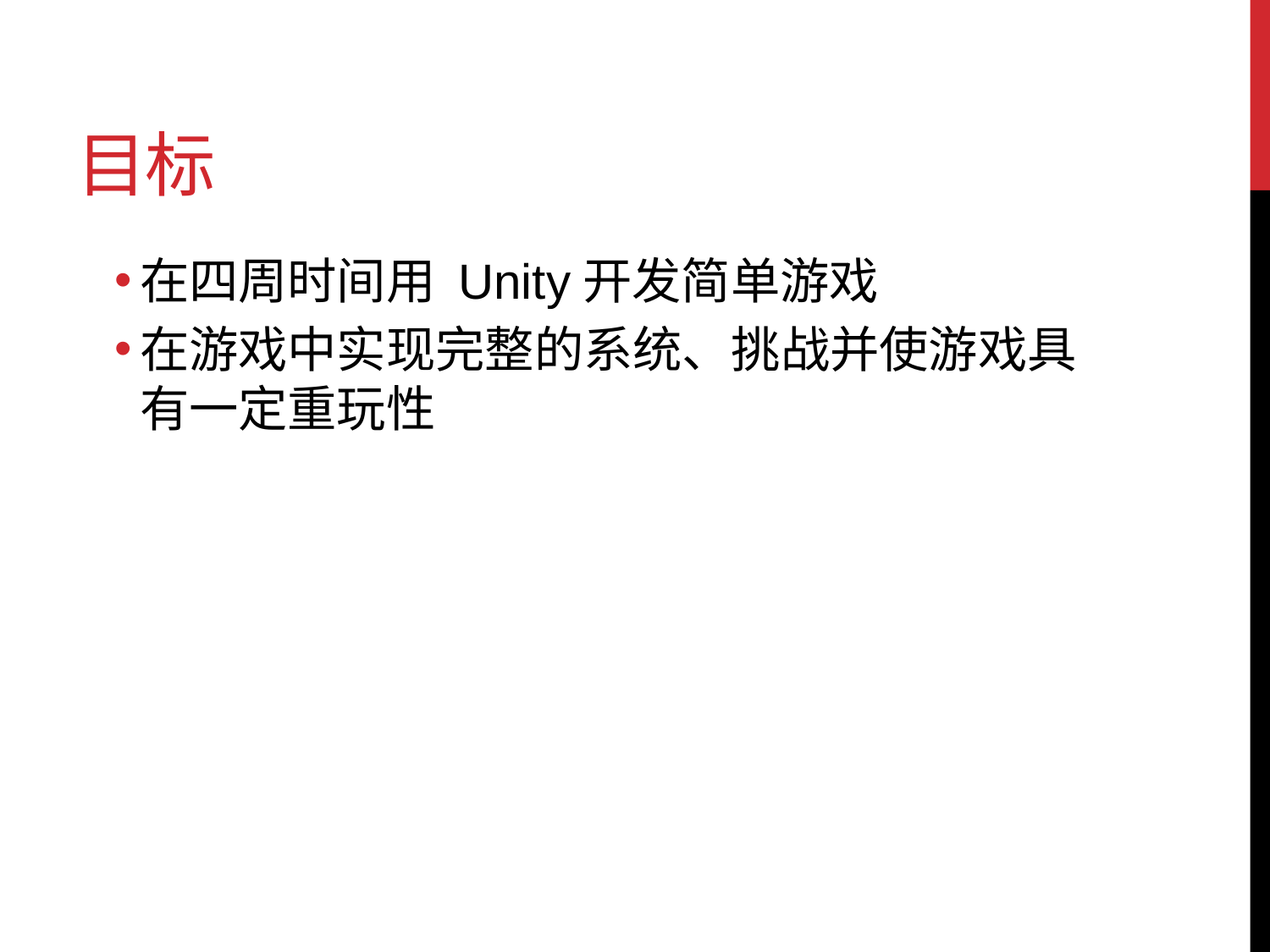

# 目标
在四周时间用 Unity开发简单游戏
在游戏中实现完整的系统、挑战并使游戏具有一定重玩性